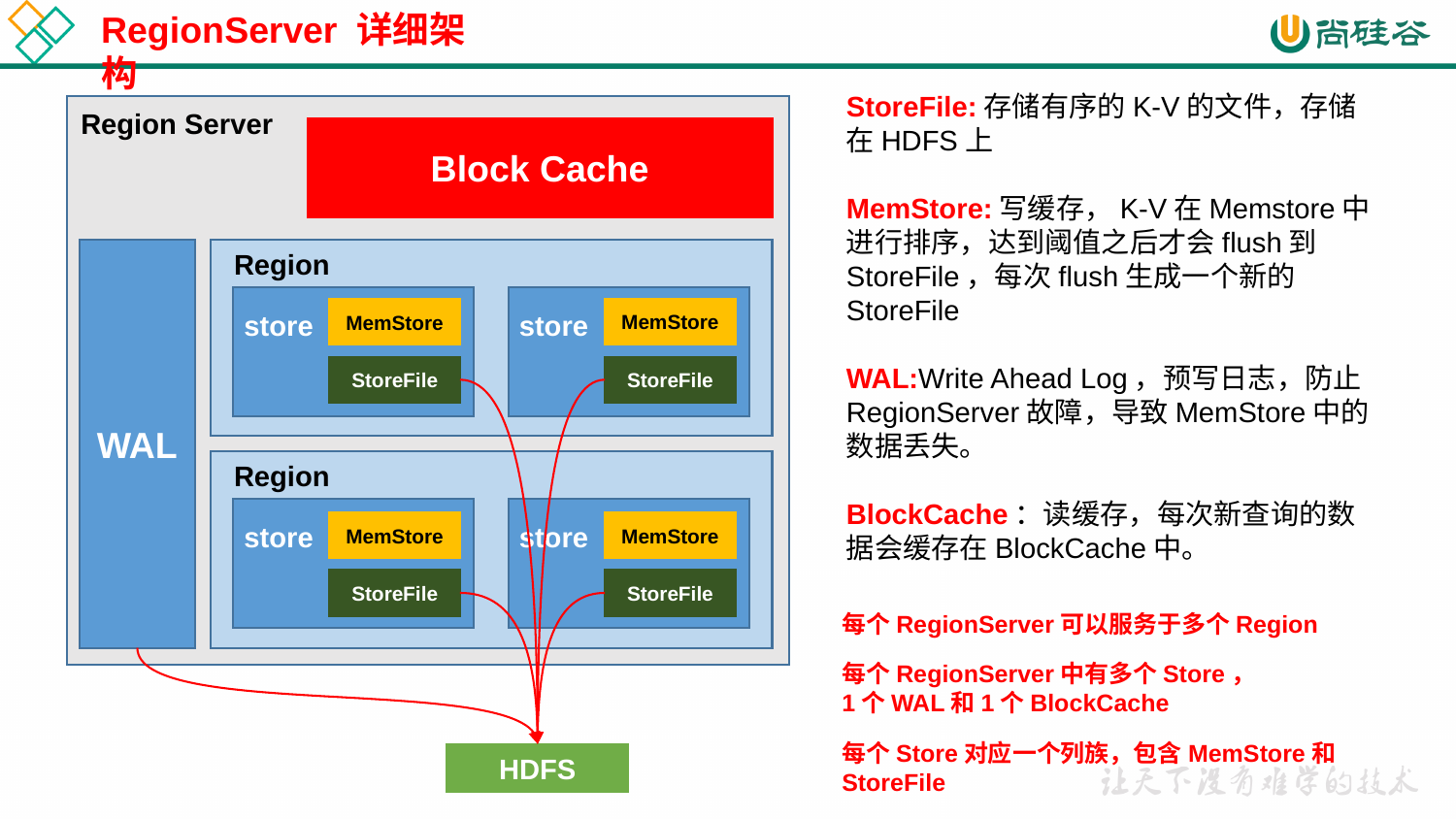

RegionServer 详细架构
StoreFile:存储有序的K-V的文件，存储在HDFS上

MemStore:写缓存，K-V在Memstore中进行排序，达到阈值之后才会flush到StoreFile，每次flush生成一个新的StoreFile

WAL:Write Ahead Log，预写日志，防止RegionServer故障，导致MemStore中的数据丢失。

BlockCache：读缓存，每次新查询的数据会缓存在BlockCache中。

Region Server
Block Cache
WAL

Region

MemStore
MemStore
store
store
StoreFile
StoreFile

Region

store
store
MemStore
MemStore
StoreFile
StoreFile
每个RegionServer可以服务于多个Region
每个RegionServer中有多个Store，
1个WAL和1个BlockCache
每个Store对应一个列族，包含MemStore和StoreFile
HDFS